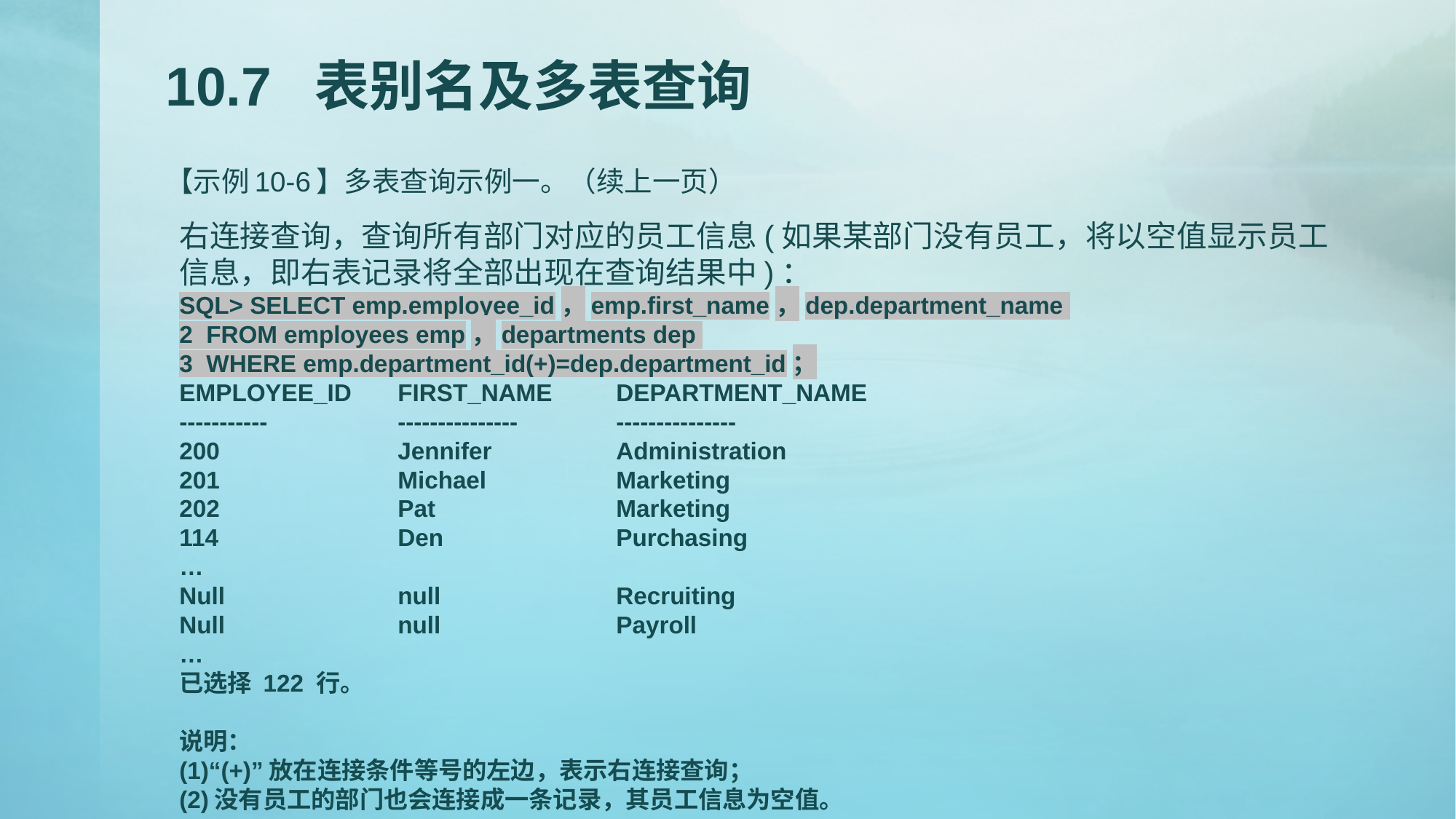

# 10.7  表别名及多表查询
【示例10-6】多表查询示例一。（续上一页）
右连接查询，查询所有部门对应的员工信息(如果某部门没有员工，将以空值显示员工信息，即右表记录将全部出现在查询结果中)：
SQL> SELECT emp.employee_id，emp.first_name，dep.department_name
2  FROM employees emp，departments dep
3  WHERE emp.department_id(+)=dep.department_id；
EMPLOYEE_ID	FIRST_NAME	DEPARTMENT_NAME
-----------		---------------	---------------
200		Jennifer		Administration
201		Michael		Marketing
202		Pat		Marketing
114		Den		Purchasing
…
Null		null		Recruiting
Null		null		Payroll
…
已选择 122 行。

说明：
(1)“(+)”放在连接条件等号的左边，表示右连接查询；
(2)没有员工的部门也会连接成一条记录，其员工信息为空值。